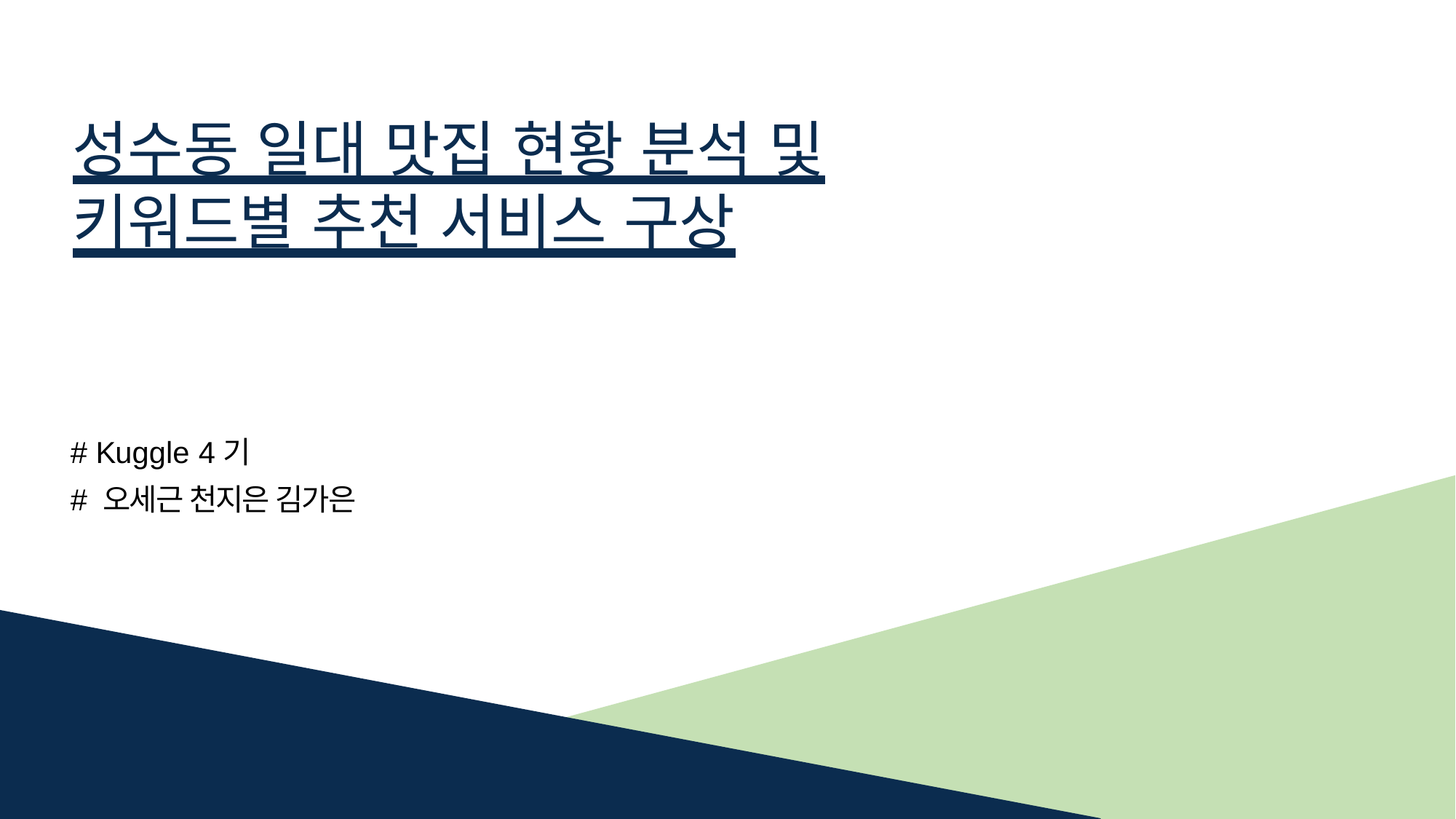

# 성수동 일대 맛집 현황 분석 및 키워드별 추천 서비스 구상
# Kuggle 4기
# 오세근 천지은 김가은